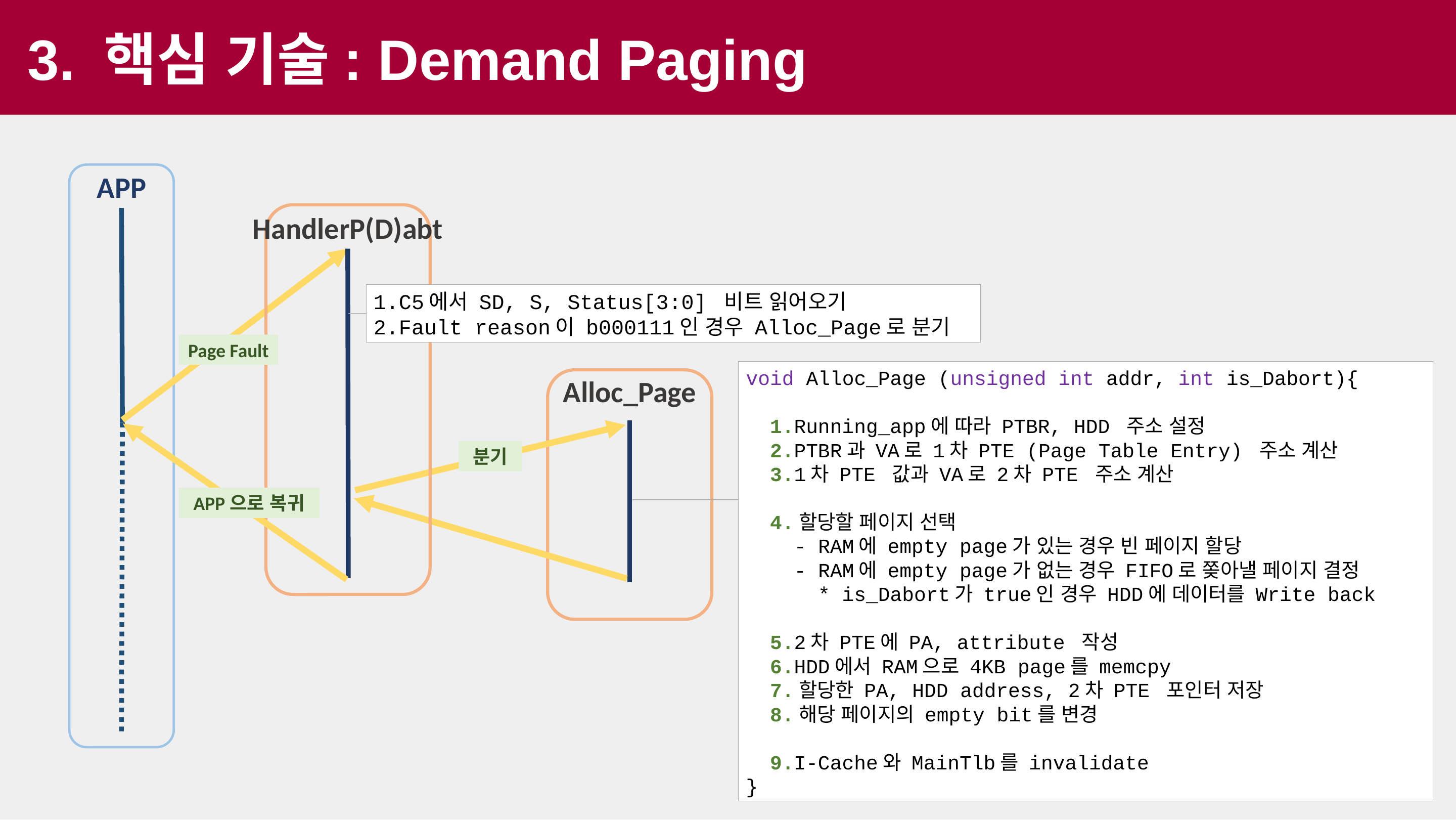

3. 핵심 기술: Demand Paging
APP

HandlerP(D)abt
1.C5에서 SD, S, Status[3:0] 비트 읽어오기
2.Fault reason이 b000111인 경우 Alloc_Page로 분기
Page Fault
void Alloc_Page (unsigned int addr, int is_Dabort){

  1.Running_app에 따라 PTBR, HDD 주소 설정
  2.PTBR과 VA로 1차 PTE (Page Table Entry) 주소 계산
  3.1차 PTE 값과 VA로 2차 PTE 주소 계산

  4.할당할 페이지 선택
    - RAM에 empty page가 있는 경우 빈 페이지 할당
    - RAM에 empty page가 없는 경우 FIFO로 쫒아낼 페이지 결정
      * is_Dabort가 true인 경우 HDD에 데이터를 Write back

  5.2차 PTE에 PA, attribute 작성
  6.HDD에서 RAM으로 4KB page를 memcpy
  7.할당한 PA, HDD address, 2차 PTE 포인터 저장
  8.해당 페이지의 empty bit를 변경

  9.I-Cache와 MainTlb를 invalidate
}
Alloc_Page

분기
APP으로 복귀